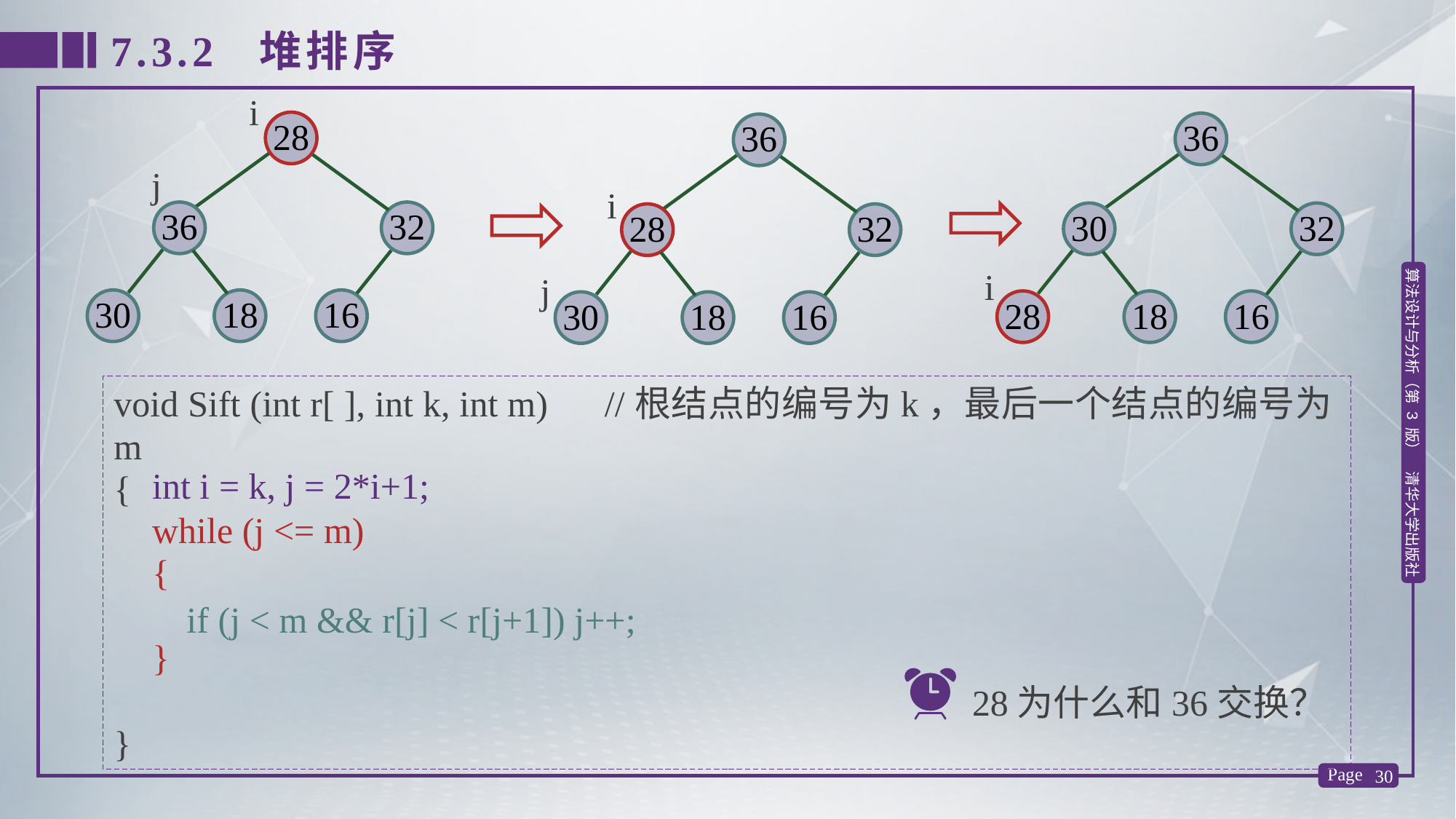

7.3.2  堆排序
i
28
36
36

j

i
36
32
30
32
28
32

i
j
30
18
16
28
18
16
30
18
16
void Sift (int r[ ], int k, int m)      //根结点的编号为k，最后一个结点的编号为m
{

}
    int i = k, j = 2*i+1;
    while (j <= m)
    {

    }
        if (j < m && r[j] < r[j+1]) j++;
28为什么和36交换？